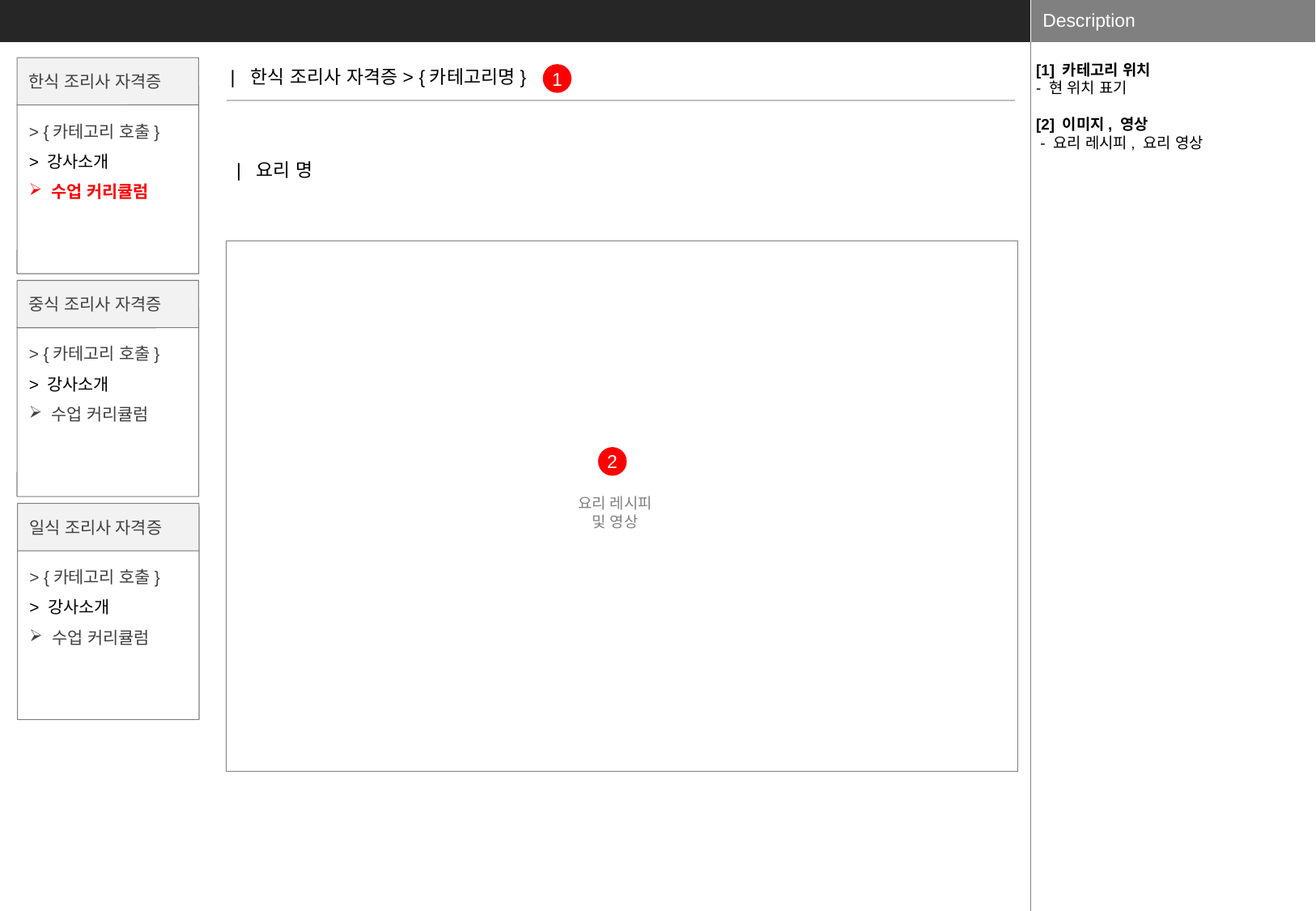

[1] 카테고리 위치
- 현 위치 표기

[2] 이미지, 영상
 - 요리 레시피, 요리 영상

한식 조리사 자격증
|  한식 조리사 자격증> {카테고리명}
1
> {카테고리 호출}
> 강사소개
수업 커리큘럼
|  요리 명
|  |
| --- |
중식 조리사 자격증
> {카테고리 호출}
> 강사소개
수업 커리큘럼
2
요리 레시피 및 영상
일식 조리사 자격증
> {카테고리 호출}
> 강사소개
수업 커리큘럼